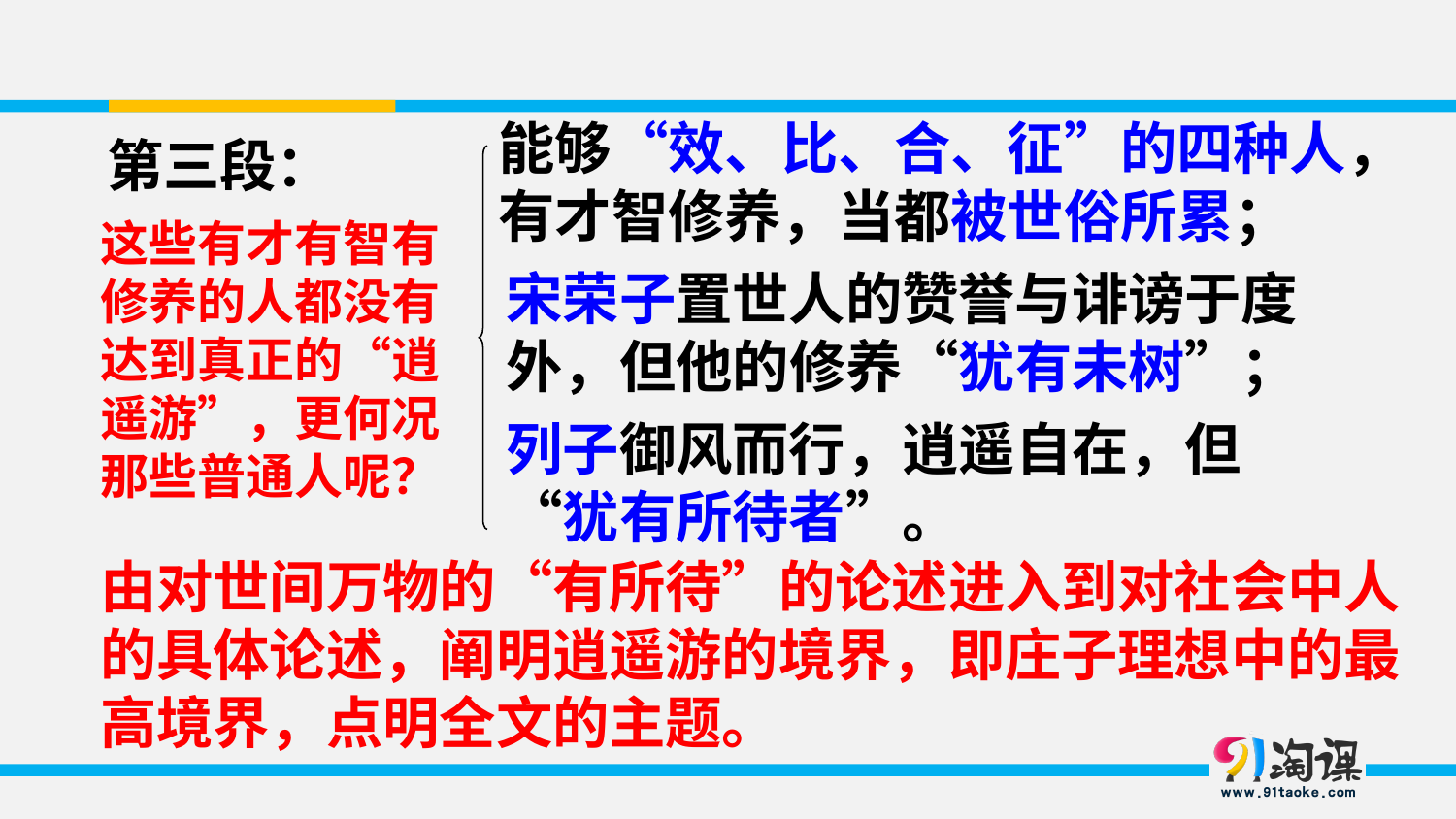

能够“效、比、合、征”的四种人，有才智修养，当都被世俗所累；
第三段：

这些有才有智有修养的人都没有达到真正的“逍遥游”，更何况那些普通人呢？
宋荣子置世人的赞誉与诽谤于度外，但他的修养“犹有未树”；
列子御风而行，逍遥自在，但“犹有所待者”。
由对世间万物的“有所待”的论述进入到对社会中人的具体论述，阐明逍遥游的境界，即庄子理想中的最高境界，点明全文的主题。